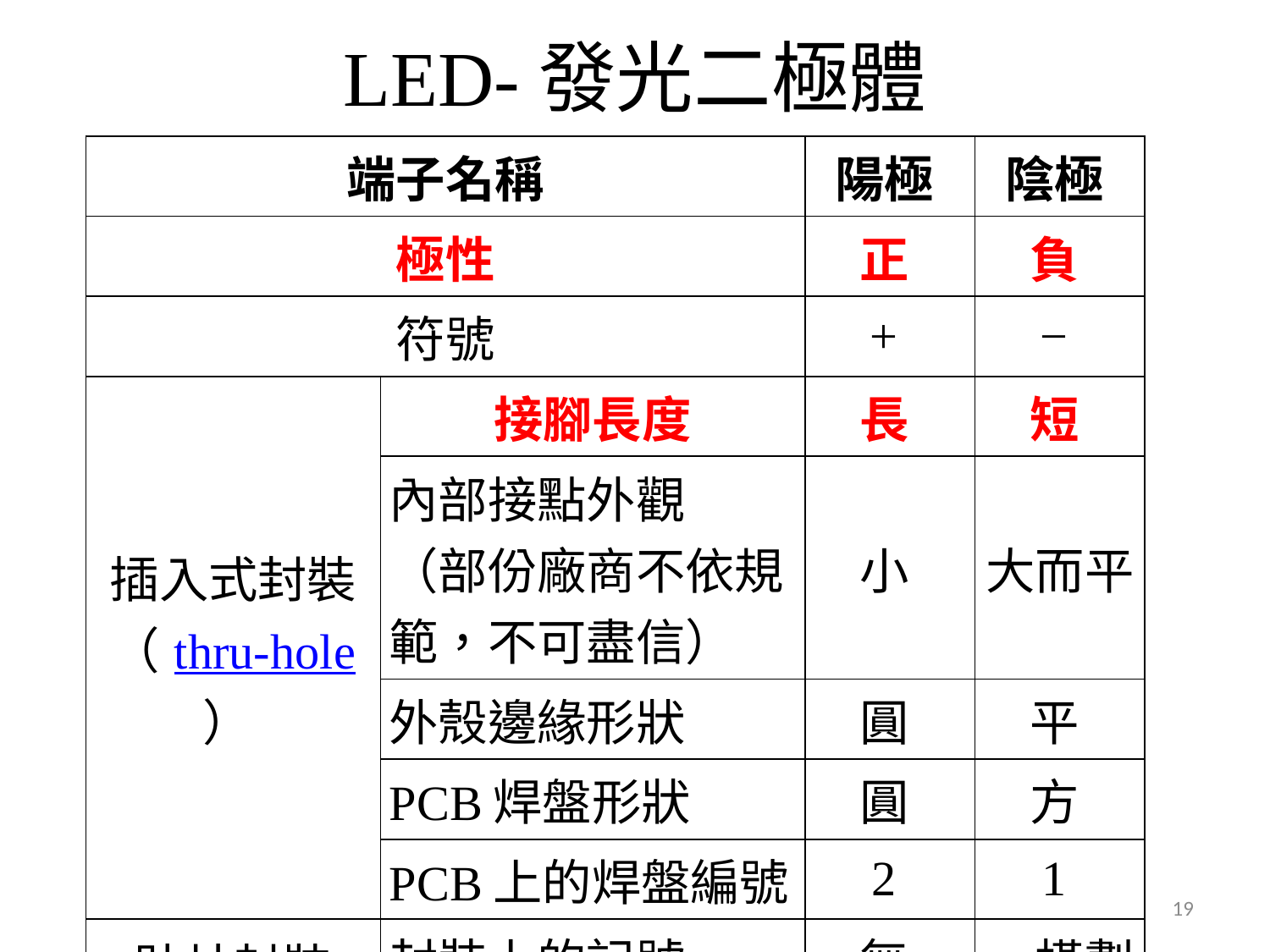

# LED-發光二極體
| 端子名稱 |  | 陽極 | 陰極 |
| --- | --- | --- | --- |
| 極性 |  | 正 | 負 |
| 符號 |  | + | − |
| 插入式封裝 （thru-hole） | 接腳長度 | 長 | 短 |
|  | 內部接點外觀 （部份廠商不依規範，不可盡信） | 小 | 大而平 |
|  | 外殼邊緣形狀 | 圓 | 平 |
|  | PCB焊盤形狀 | 圓 | 方 |
|  | PCB上的焊盤編號 | 2 | 1 |
| 貼片封裝 （SMD） | 封裝上的記號 | 無 | 一橫劃 |
|  | PCB上的焊盤編號 | 2 | 1 |
19